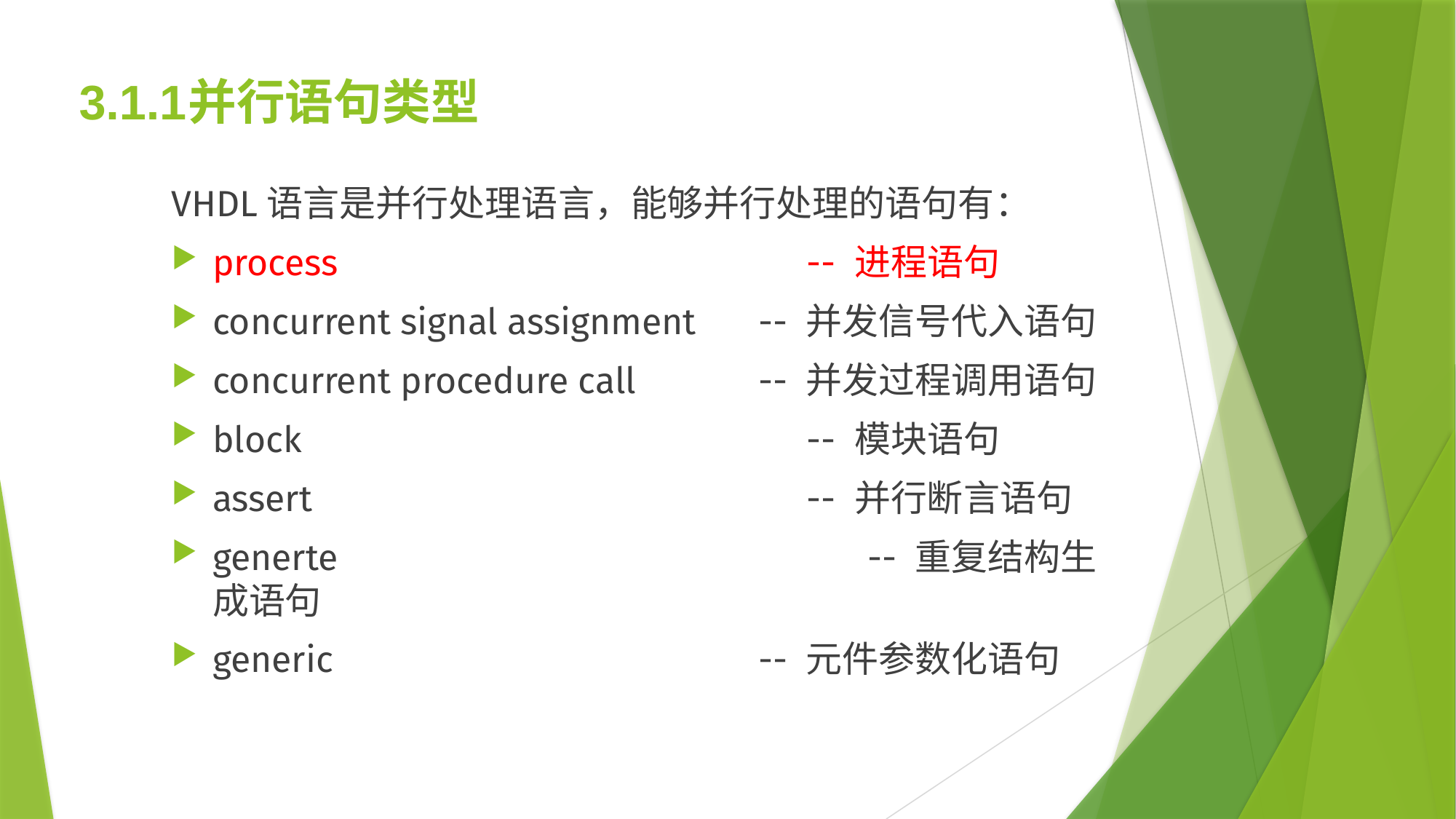

3.1.1	并行语句类型
VHDL语言是并行处理语言，能够并行处理的语句有：
process                        		     -- 进程语句
concurrent signal assignment 	-- 并发信号代入语句
concurrent procedure call      	-- 并发过程调用语句
block	                        		     -- 模块语句
assert	                        		     -- 并行断言语句
generte	                        		-- 重复结构生成语句
generic                          		-- 元件参数化语句